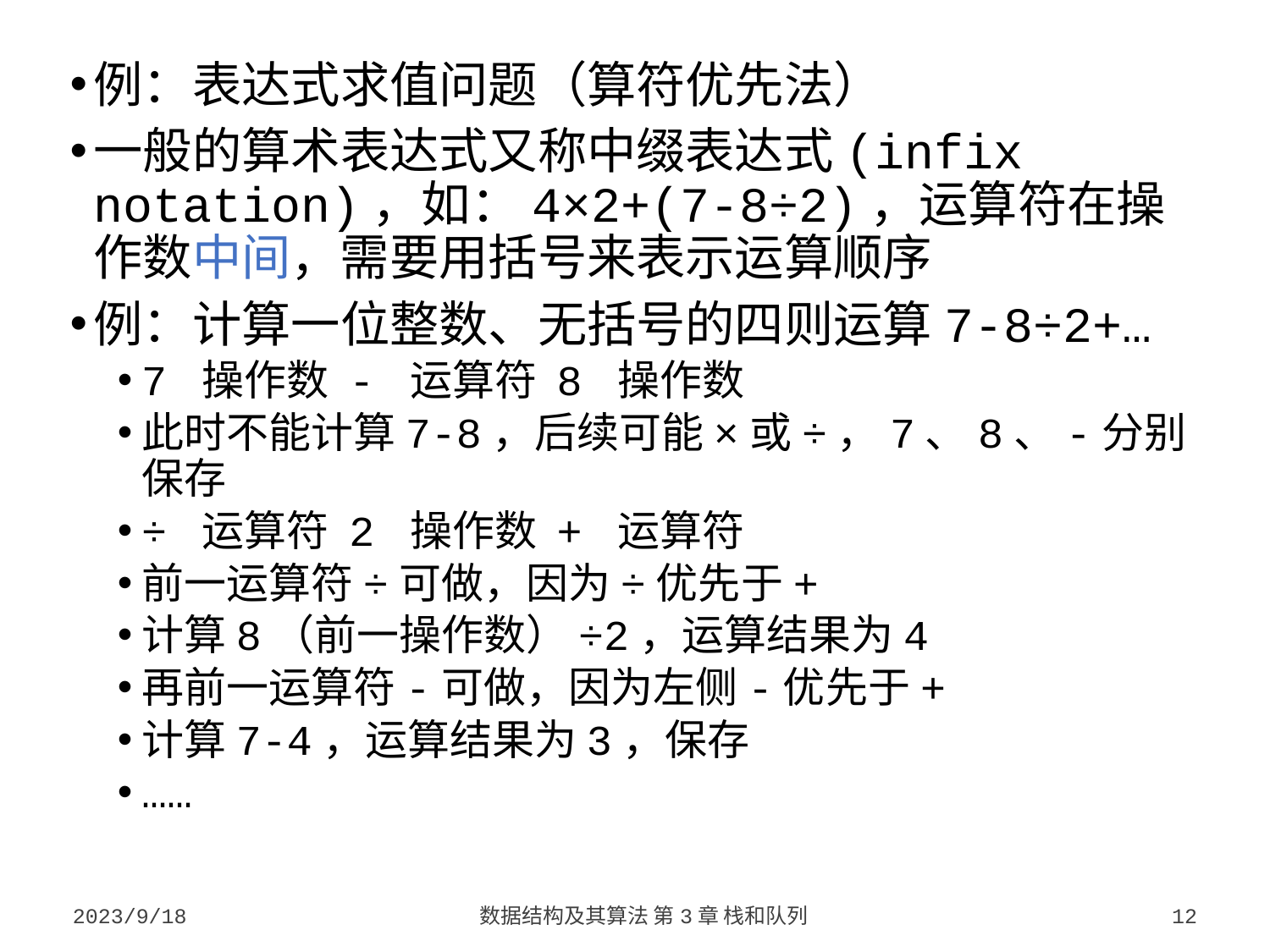

例：表达式求值问题（算符优先法）
一般的算术表达式又称中缀表达式(infix notation)，如：4×2+(7-8÷2)，运算符在操作数中间，需要用括号来表示运算顺序
例：计算一位整数、无括号的四则运算7-8÷2+…
7 操作数 - 运算符 8 操作数
此时不能计算7-8，后续可能×或÷，7、8、-分别保存
÷ 运算符 2 操作数 + 运算符
前一运算符÷可做，因为÷优先于+
计算8（前一操作数）÷2，运算结果为4
再前一运算符-可做，因为左侧-优先于+
计算7-4，运算结果为3，保存
……
2023/9/18
数据结构及其算法 第3章 栈和队列
12